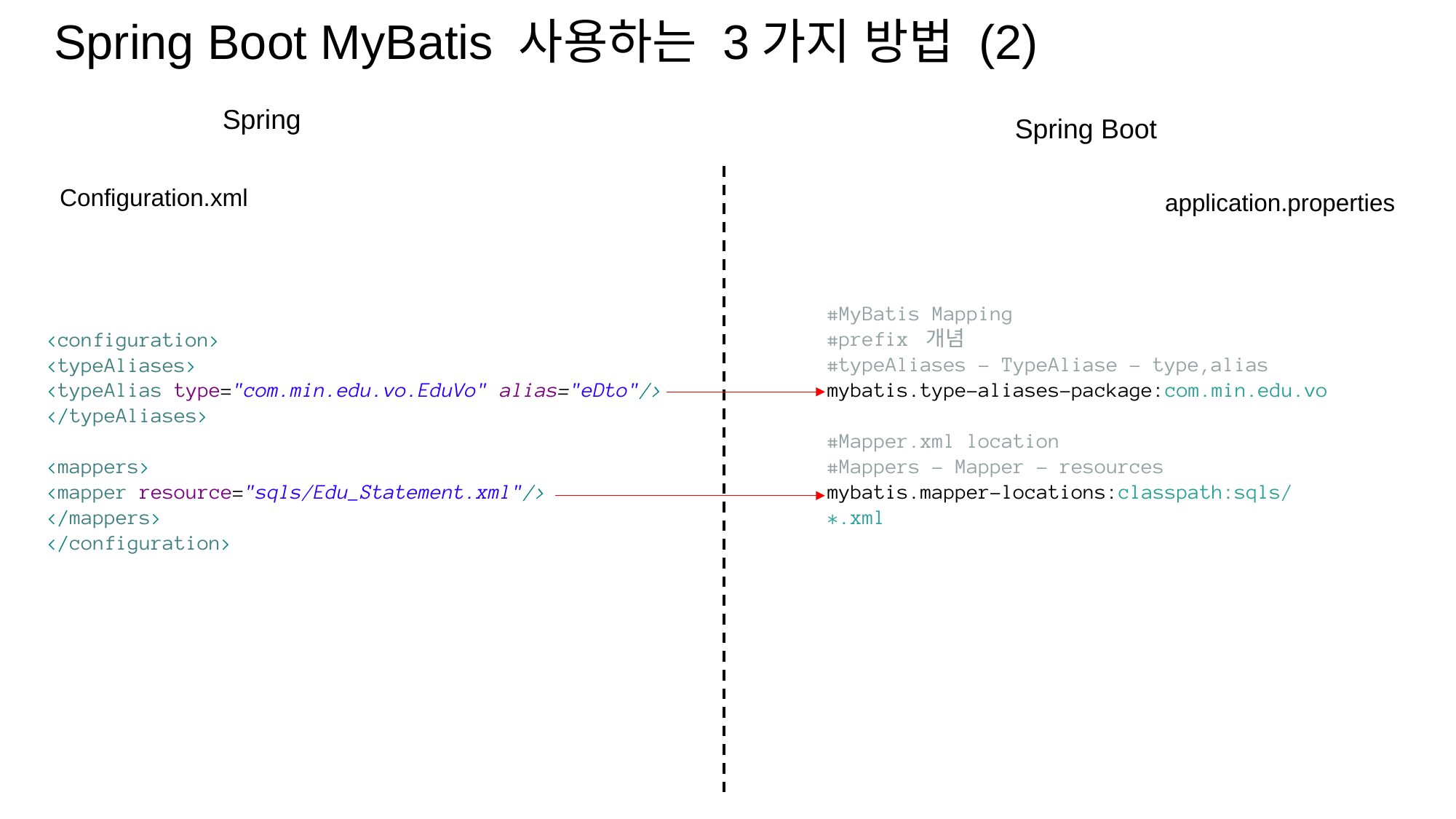

Spring Boot MyBatis 사용하는 3가지 방법 (2)
Spring
Spring Boot
Configuration.xml
application.properties
#MyBatis Mapping
#prefix 개념
#typeAliases - TypeAliase - type,alias
mybatis.type-aliases-package:com.min.edu.vo

#Mapper.xml location
#Mappers - Mapper - resources
mybatis.mapper-locations:classpath:sqls/*.xml

<configuration>
<typeAliases>
<typeAlias type="com.min.edu.vo.EduVo" alias="eDto"/>
</typeAliases>

<mappers>
<mapper resource="sqls/Edu_Statement.xml"/>
</mappers>
</configuration>